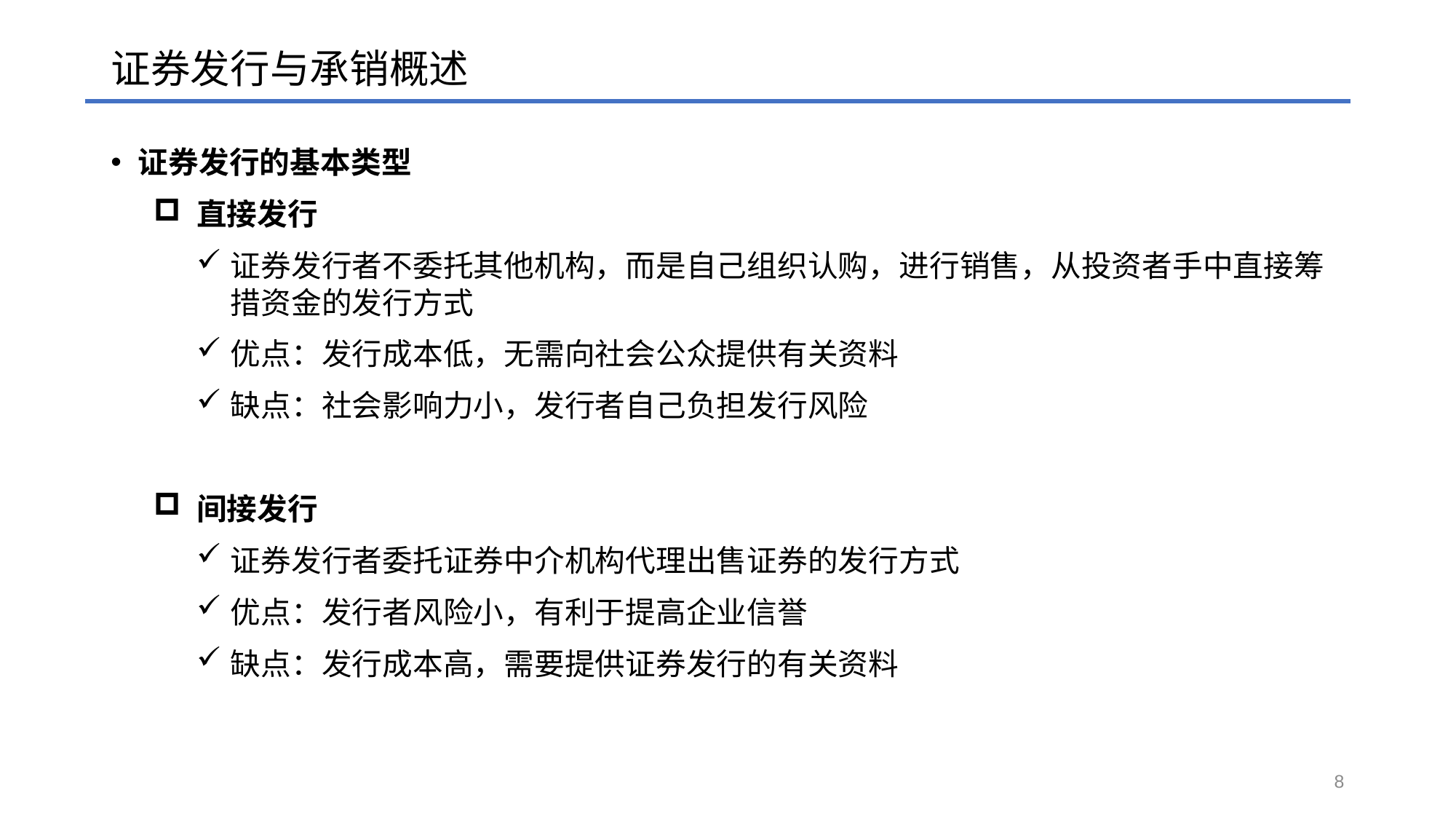

# 证券发行与承销概述
证券发行的基本类型
直接发行
证券发行者不委托其他机构，而是自己组织认购，进行销售，从投资者手中直接筹措资金的发行方式
优点：发行成本低，无需向社会公众提供有关资料
缺点：社会影响力小，发行者自己负担发行风险

间接发行
证券发行者委托证券中介机构代理出售证券的发行方式
优点：发行者风险小，有利于提高企业信誉
缺点：发行成本高，需要提供证券发行的有关资料
8